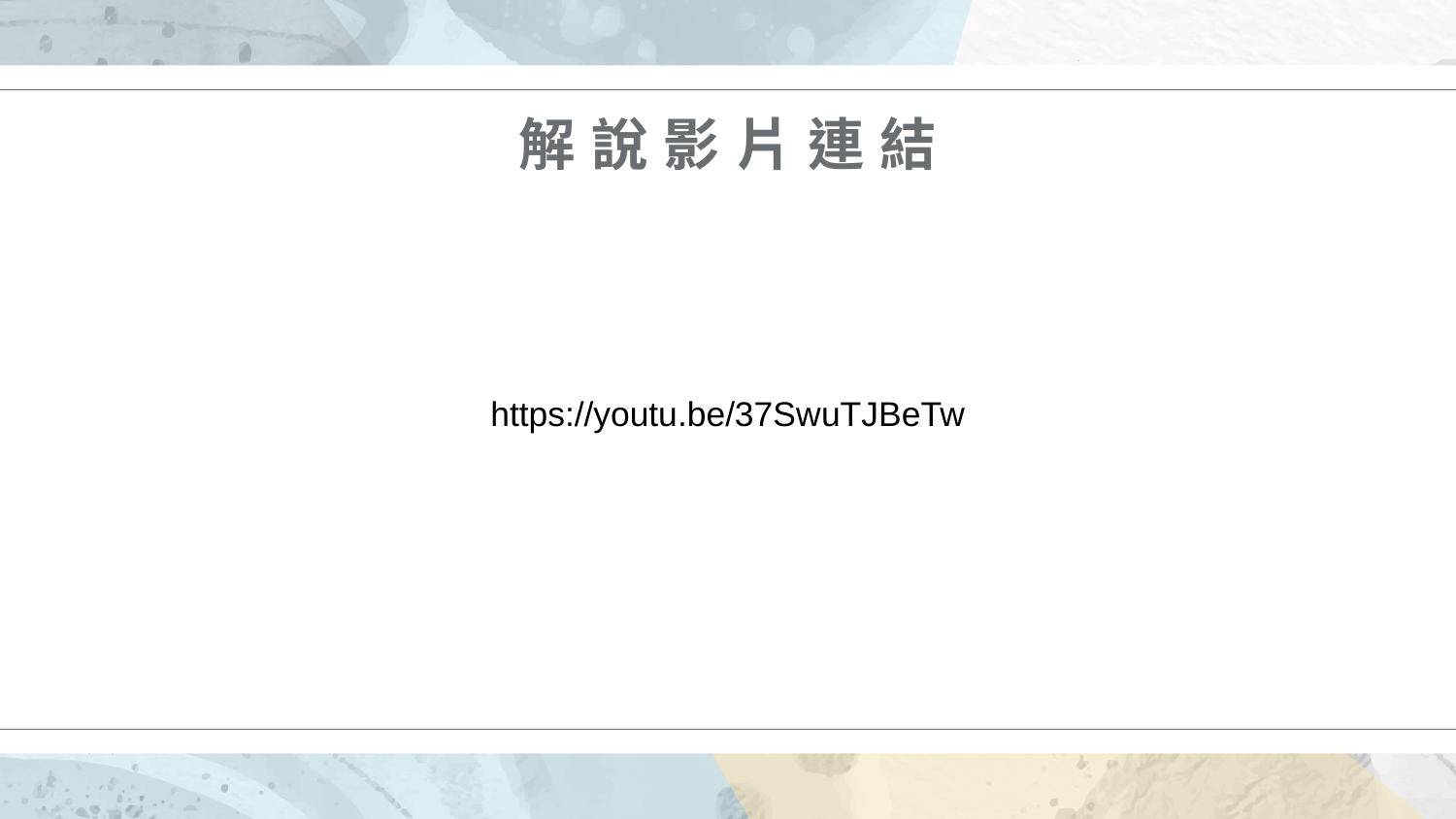

解 說 影 片 連 結
https://youtu.be/37SwuTJBeTw